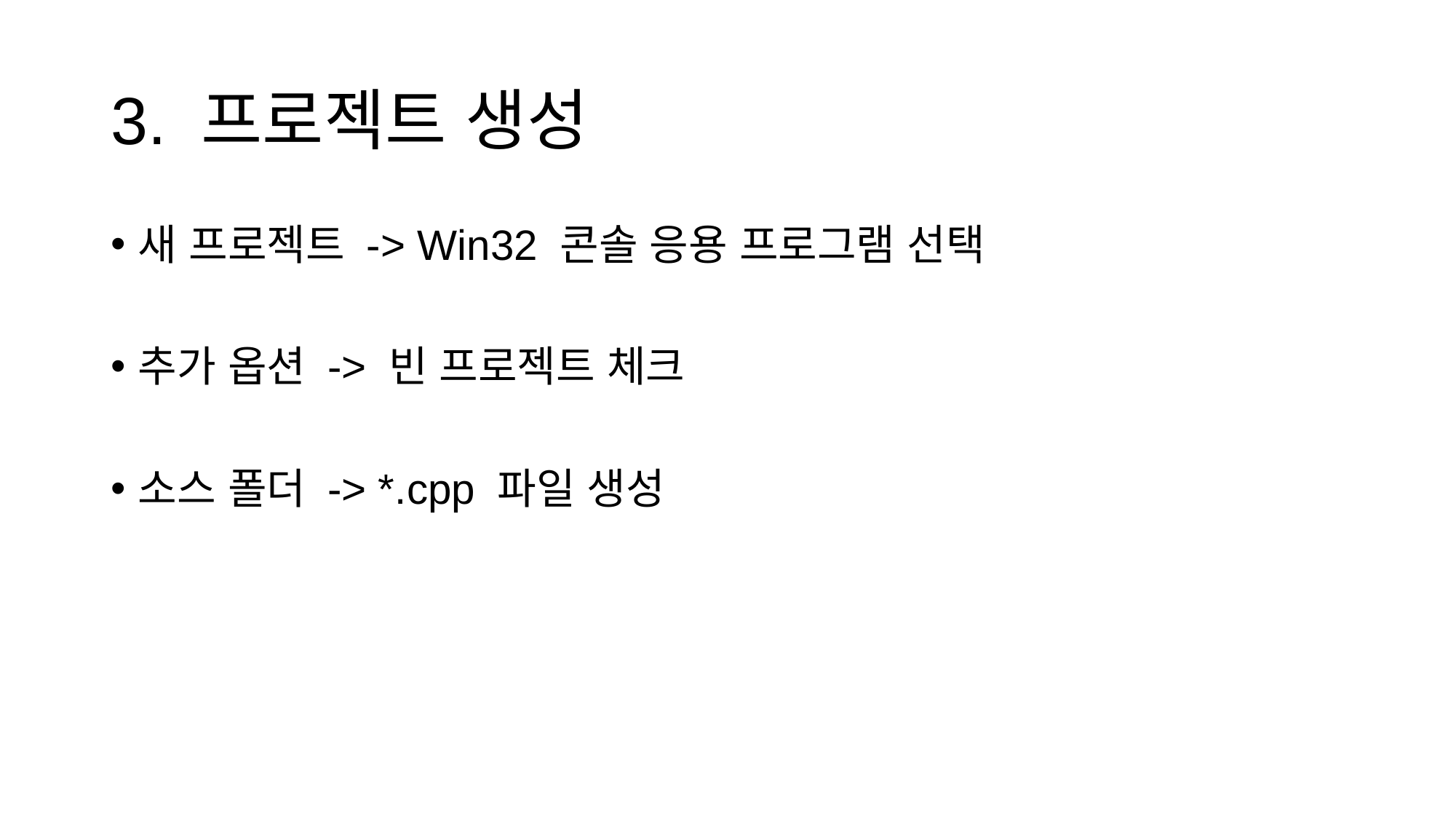

# 3. 프로젝트 생성
새 프로젝트 -> Win32 콘솔 응용 프로그램 선택

추가 옵션 -> 빈 프로젝트 체크

소스 폴더 -> *.cpp 파일 생성